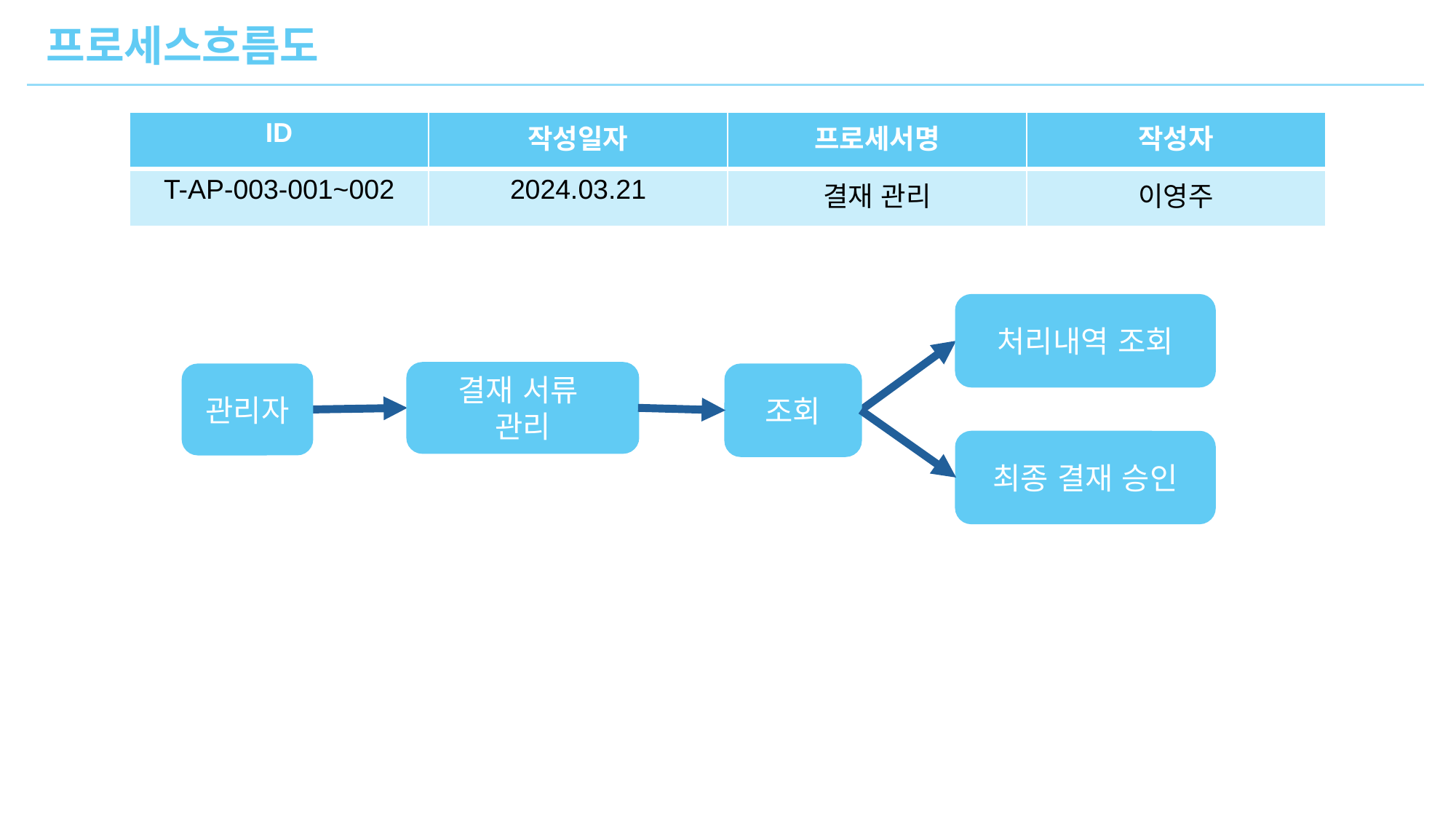

프로세스흐름도
| ID | 작성일자 | 프로세서명 | 작성자 |
| --- | --- | --- | --- |
| T-AP-003-001~002 | 2024.03.21 | 결재 관리 | 이영주 |
처리내역 조회
결재 서류
관리
관리자
조회
최종 결재 승인